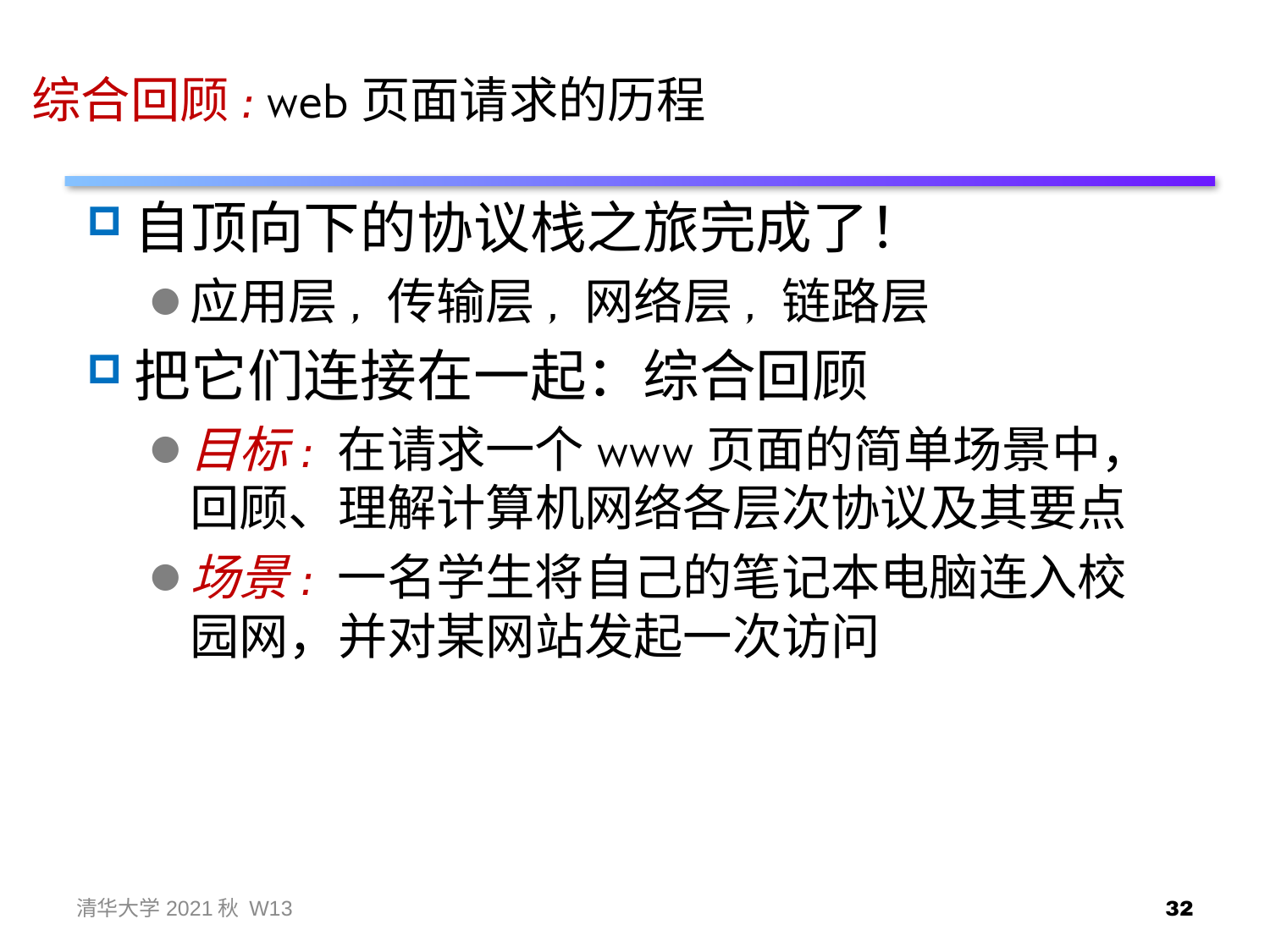

# 综合回顾: web页面请求的历程
自顶向下的协议栈之旅完成了！
应用层, 传输层, 网络层, 链路层
把它们连接在一起：综合回顾
目标: 在请求一个www页面的简单场景中，回顾、理解计算机网络各层次协议及其要点
场景: 一名学生将自己的笔记本电脑连入校园网，并对某网站发起一次访问

清华大学2021秋 W13
32